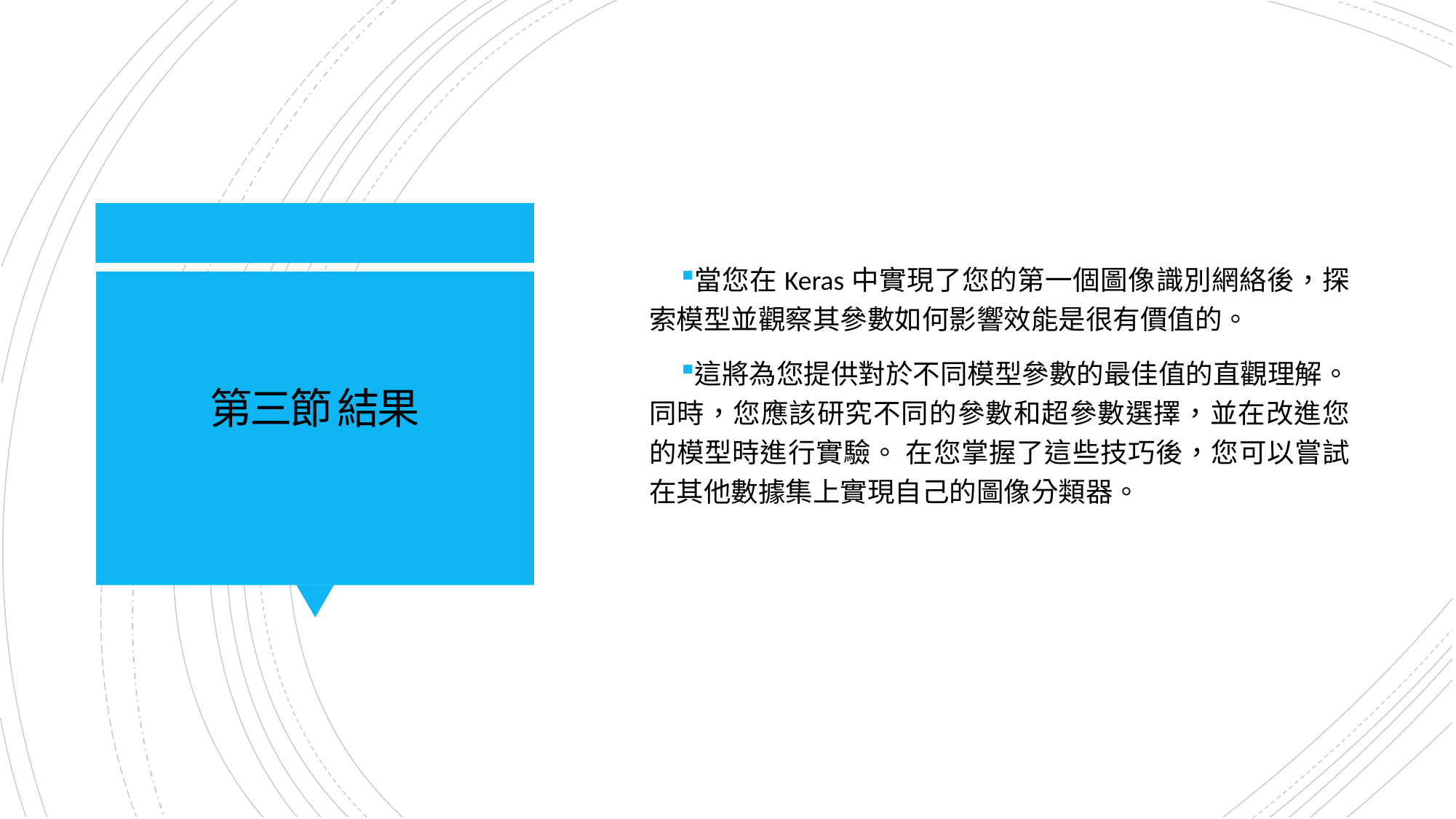

當您在Keras中實現了您的第一個圖像識別網絡後，探索模型並觀察其參數如何影響效能是很有價值的。
這將為您提供對於不同模型參數的最佳值的直觀理解。 同時，您應該研究不同的參數和超參數選擇，並在改進您的模型時進行實驗。 在您掌握了這些技巧後，您可以嘗試在其他數據集上實現自己的圖像分類器。

# 第三節 結果